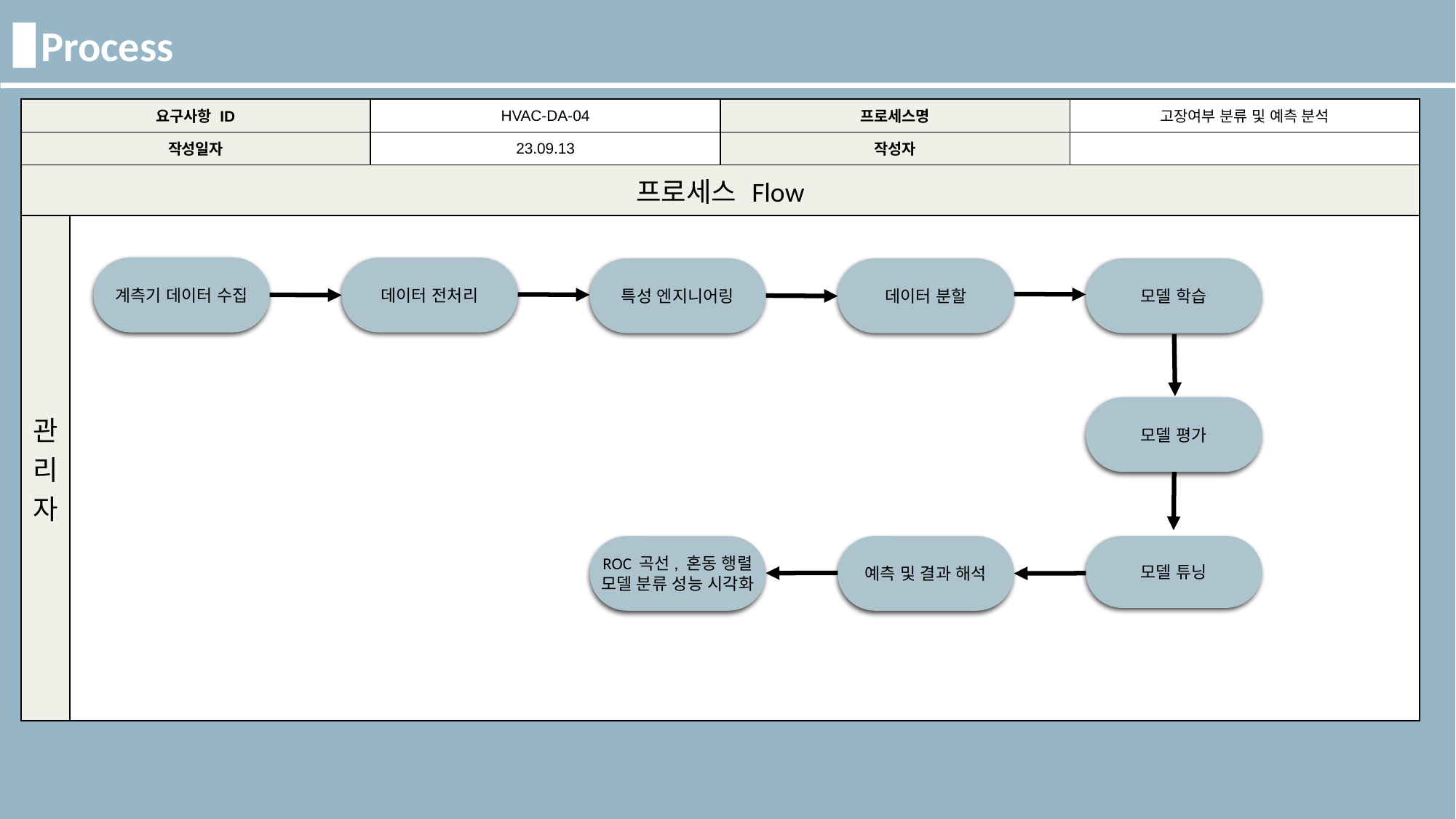

Process

| 요구사항 ID |  | HVAC-DA-04 | 프로세스명 | 고장여부 분류 및 예측 분석 |
| --- | --- | --- | --- | --- |
| 작성일자 |  | 23.09.13 | 작성자 |  |
| 프로세스 Flow |  |  |  |  |
| 관리자 |  |  |  |  |
계측기 데이터 수집
데이터 전처리
특성 엔지니어링
데이터 분할
모델 학습
모델 평가
ROC 곡선, 혼동 행렬
모델 분류 성능 시각화
예측 및 결과 해석
모델 튜닝